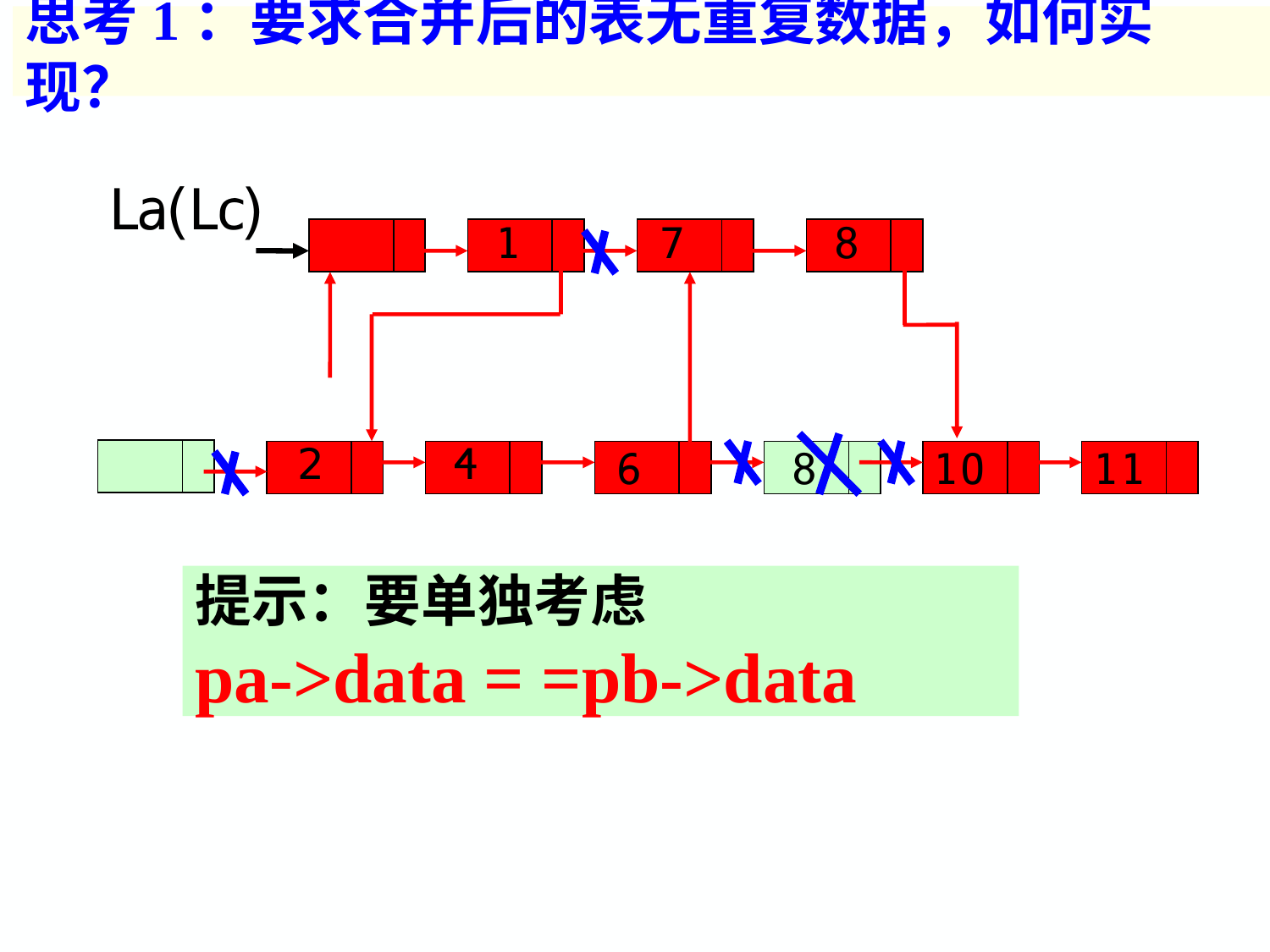

思考1：要求合并后的表无重复数据，如何实现？
La(Lc)
1
7
8

2
4

6
8
10
11

提示：要单独考虑
pa->data = =pb->data